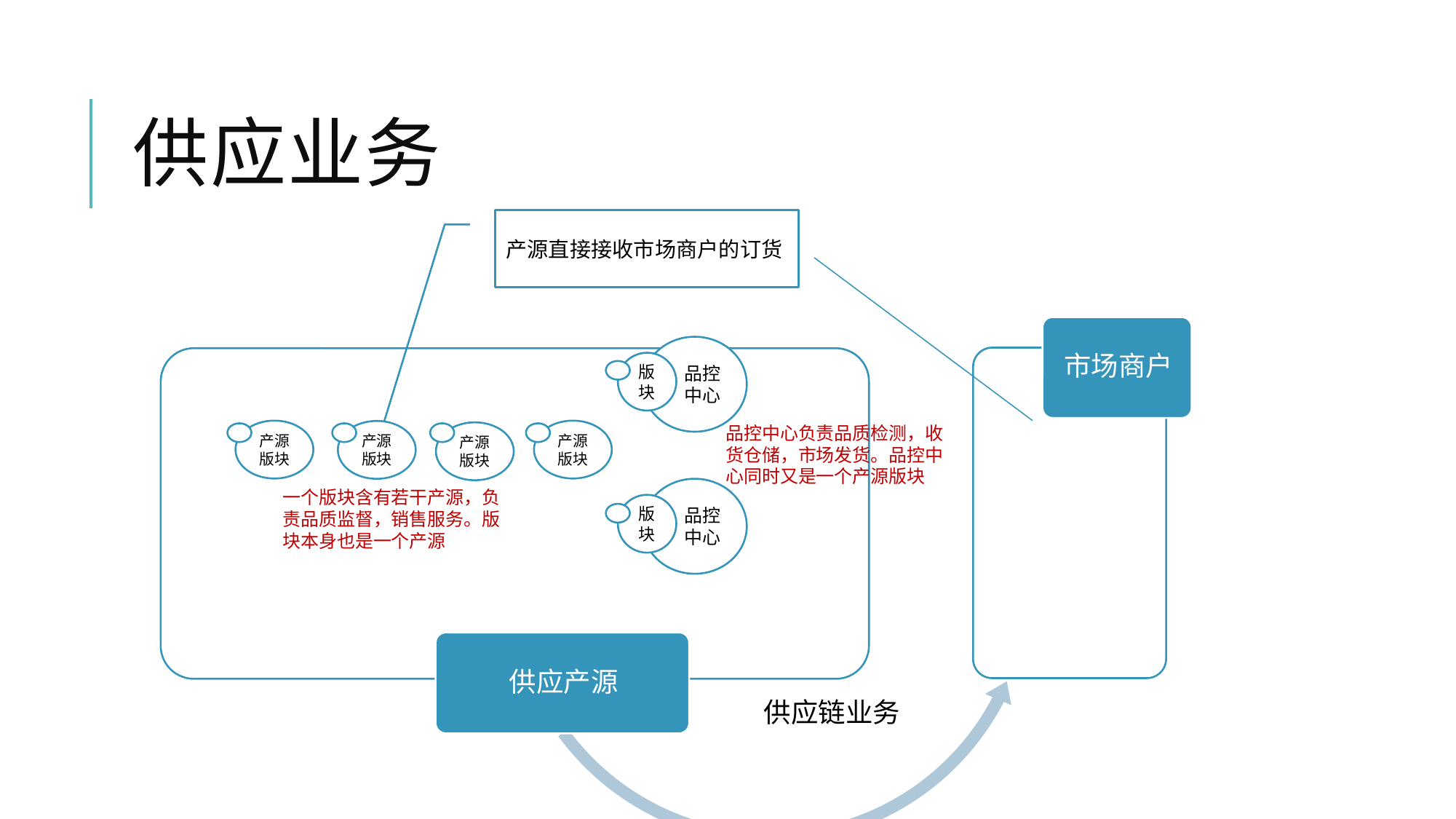

# 供应业务
产源直接接收市场商户的订货
供应产源
市场商户
品控中心
版块

品控中心负责品质检测，收货仓储，市场发货。品控中心同时又是一个产源版块
产源版块

产源版块

产源版块

产源版块

品控中心
版块

一个版块含有若干产源，负责品质监督，销售服务。版块本身也是一个产源
供应链业务